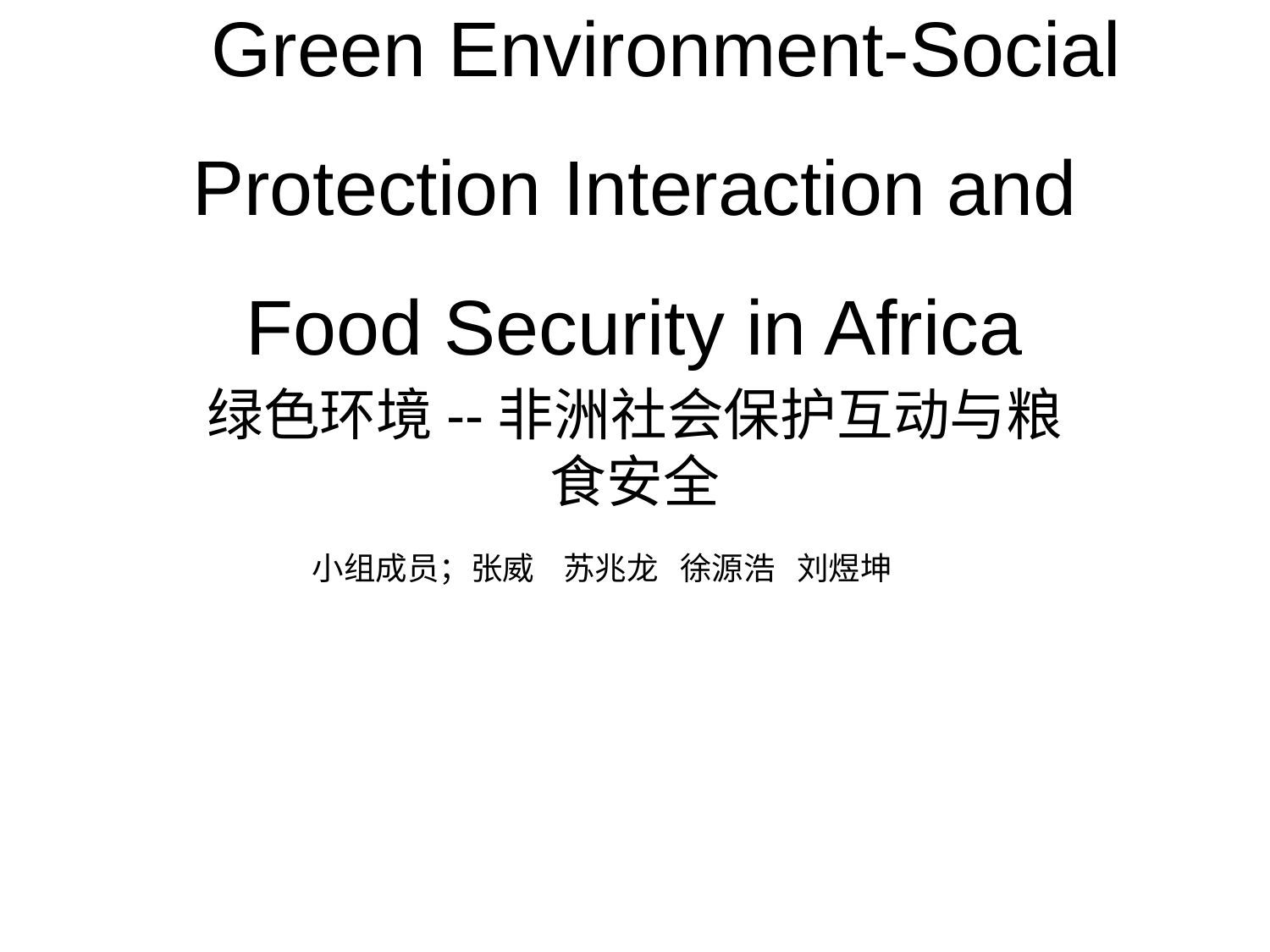

# Green Environment-Social Protection Interaction and Food Security in Africa
绿色环境--非洲社会保护互动与粮食安全
小组成员；张威    苏兆龙   徐源浩   刘煜坤